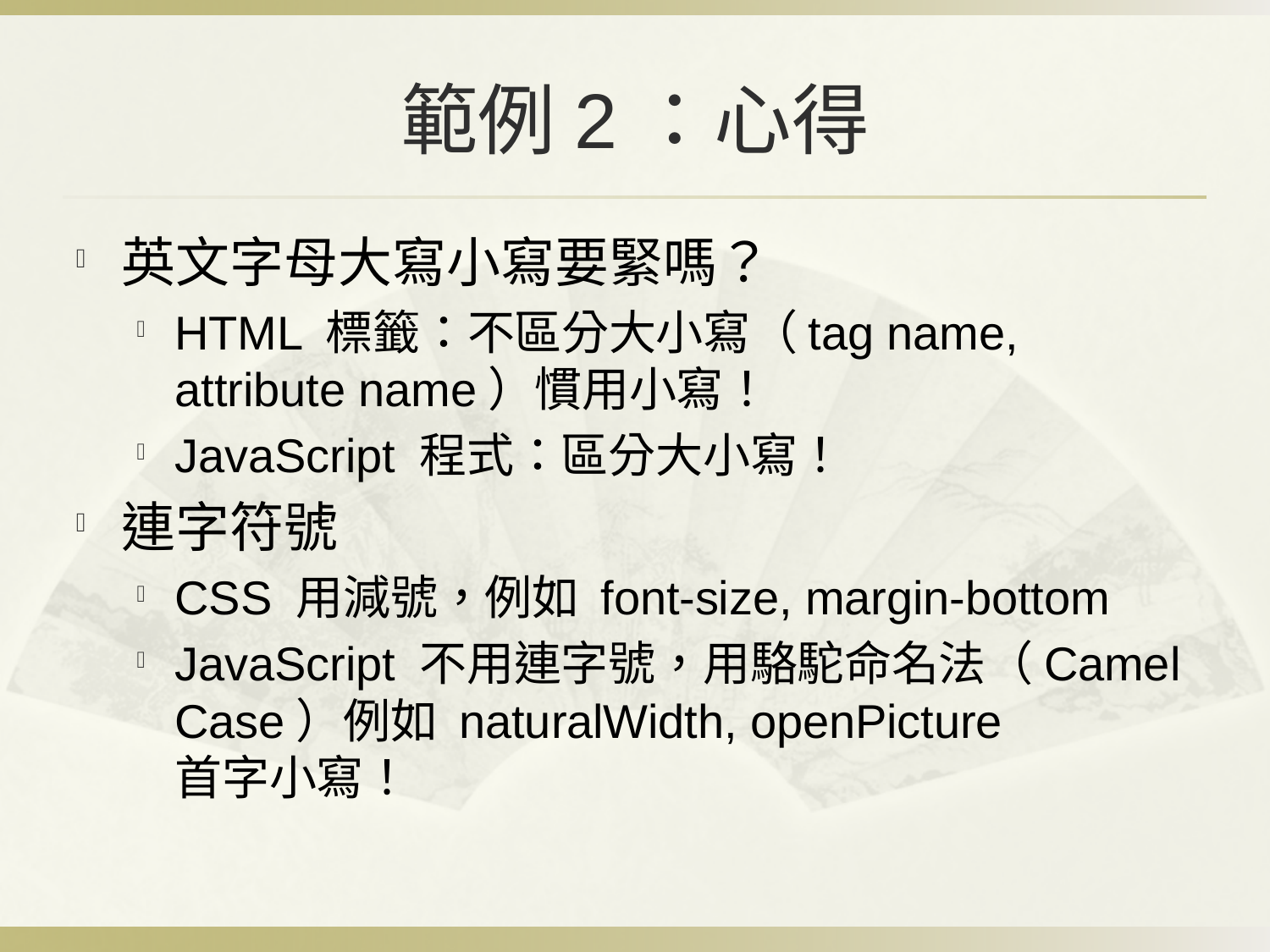

# 範例2：心得
英文字母大寫小寫要緊嗎？
HTML 標籤：不區分大小寫（tag name, attribute name）慣用小寫！
JavaScript 程式：區分大小寫！
連字符號
CSS 用減號，例如 font-size, margin-bottom
JavaScript 不用連字號，用駱駝命名法（Camel Case）例如 naturalWidth, openPicture
首字小寫！